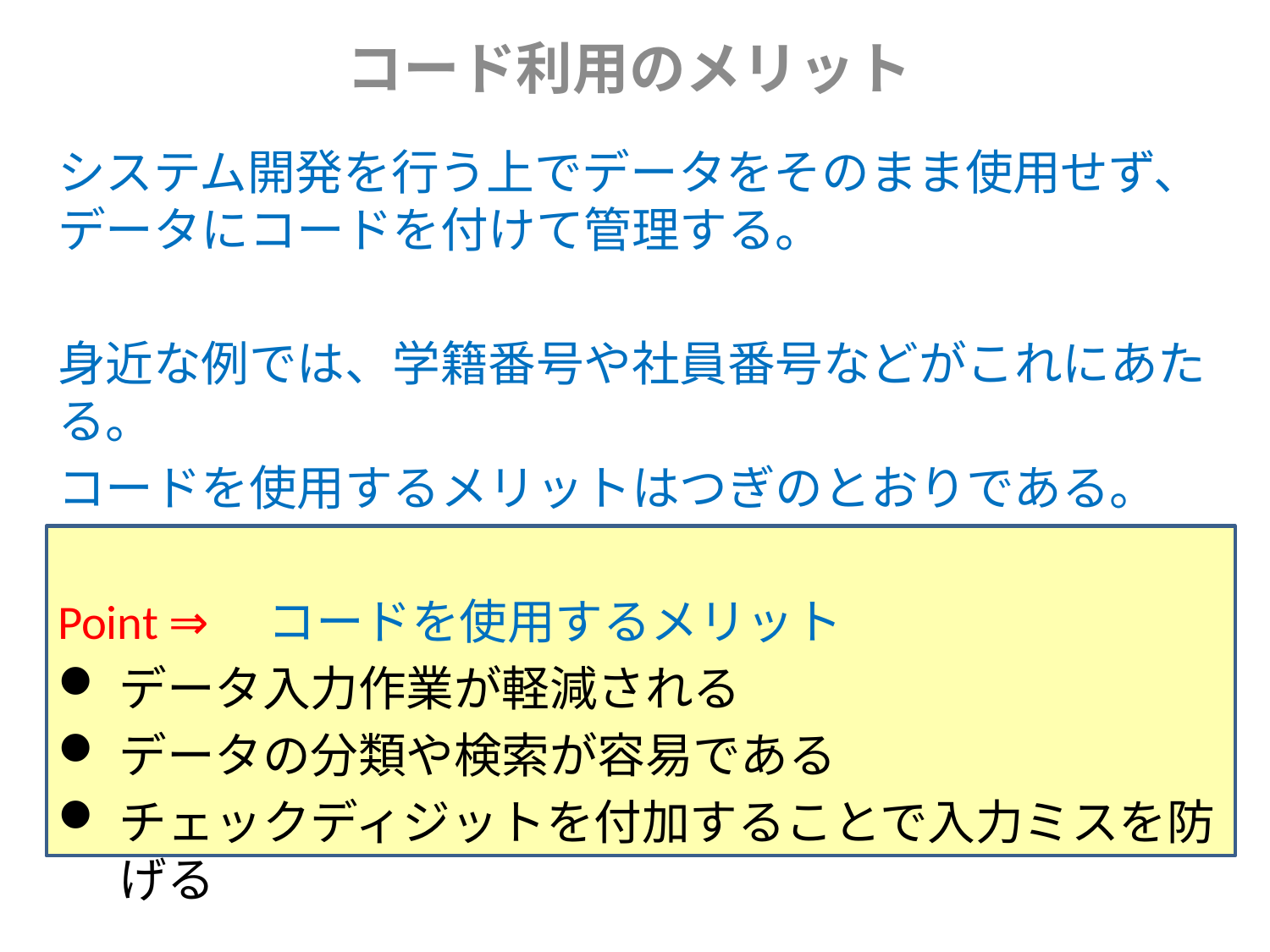

コード利用のメリット
システム開発を行う上でデータをそのまま使用せず、データにコードを付けて管理する。

身近な例では、学籍番号や社員番号などがこれにあたる。
コードを使用するメリットはつぎのとおりである。

Point ⇒　コードを使用するメリット
データ入力作業が軽減される
データの分類や検索が容易である
チェックディジットを付加することで入力ミスを防げる